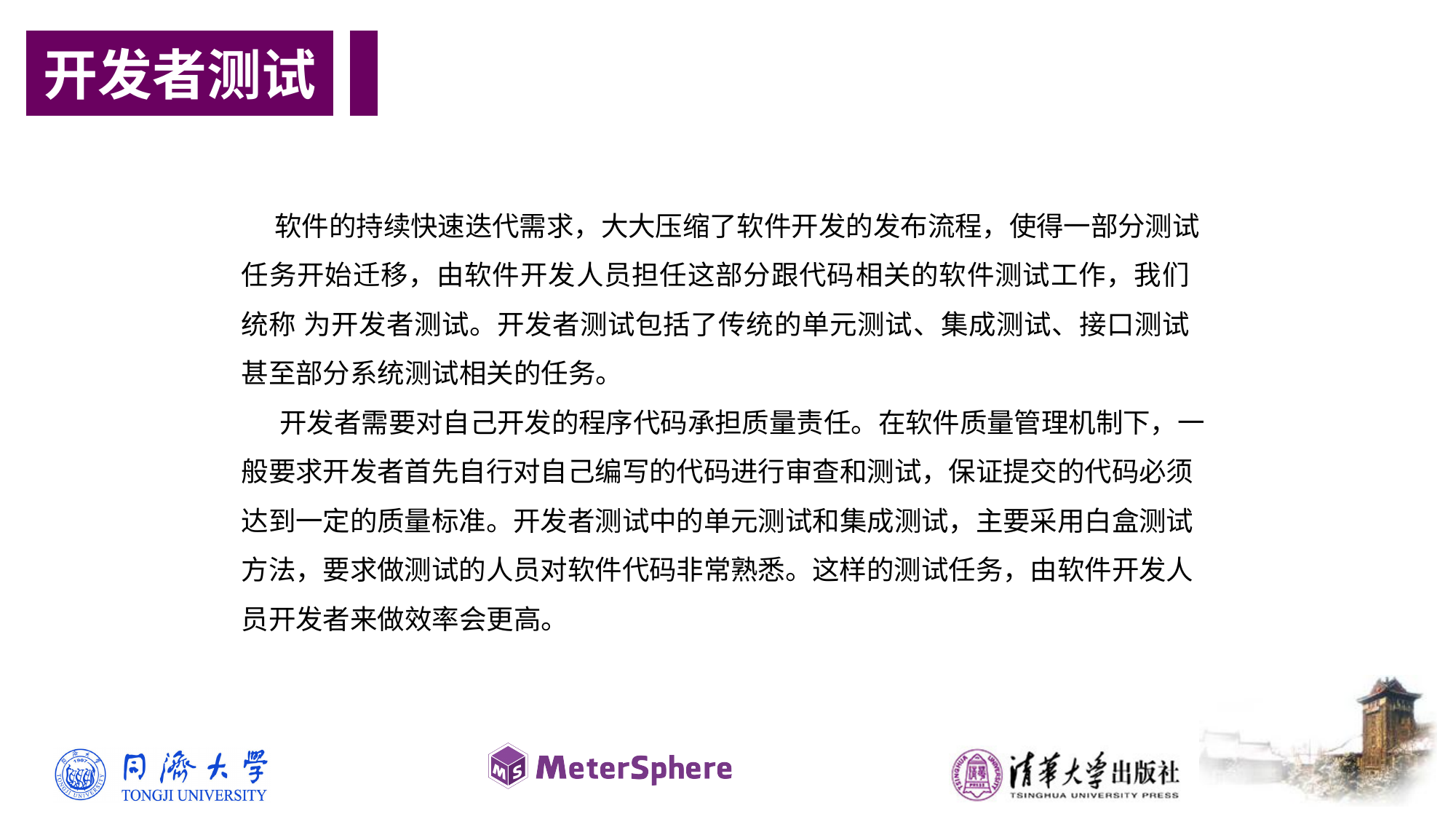

开发者测试

软件的持续快速迭代需求，大大压缩了软件开发的发布流程，使得一部分测试
任务开始迁移，由软件开发人员担任这部分跟代码相关的软件测试工作，我们统称 为开发者测试。开发者测试包括了传统的单元测试、集成测试、接口测试甚至部分系统测试相关的任务。
开发者需要对自己开发的程序代码承担质量责任。在软件质量管理机制下，一般要求开发者首先自行对自己编写的代码进行审查和测试，保证提交的代码必须达到一定的质量标准。开发者测试中的单元测试和集成测试，主要采用白盒测试方法，要求做测试的人员对软件代码非常熟悉。这样的测试任务，由软件开发人员开发者来做效率会更高。